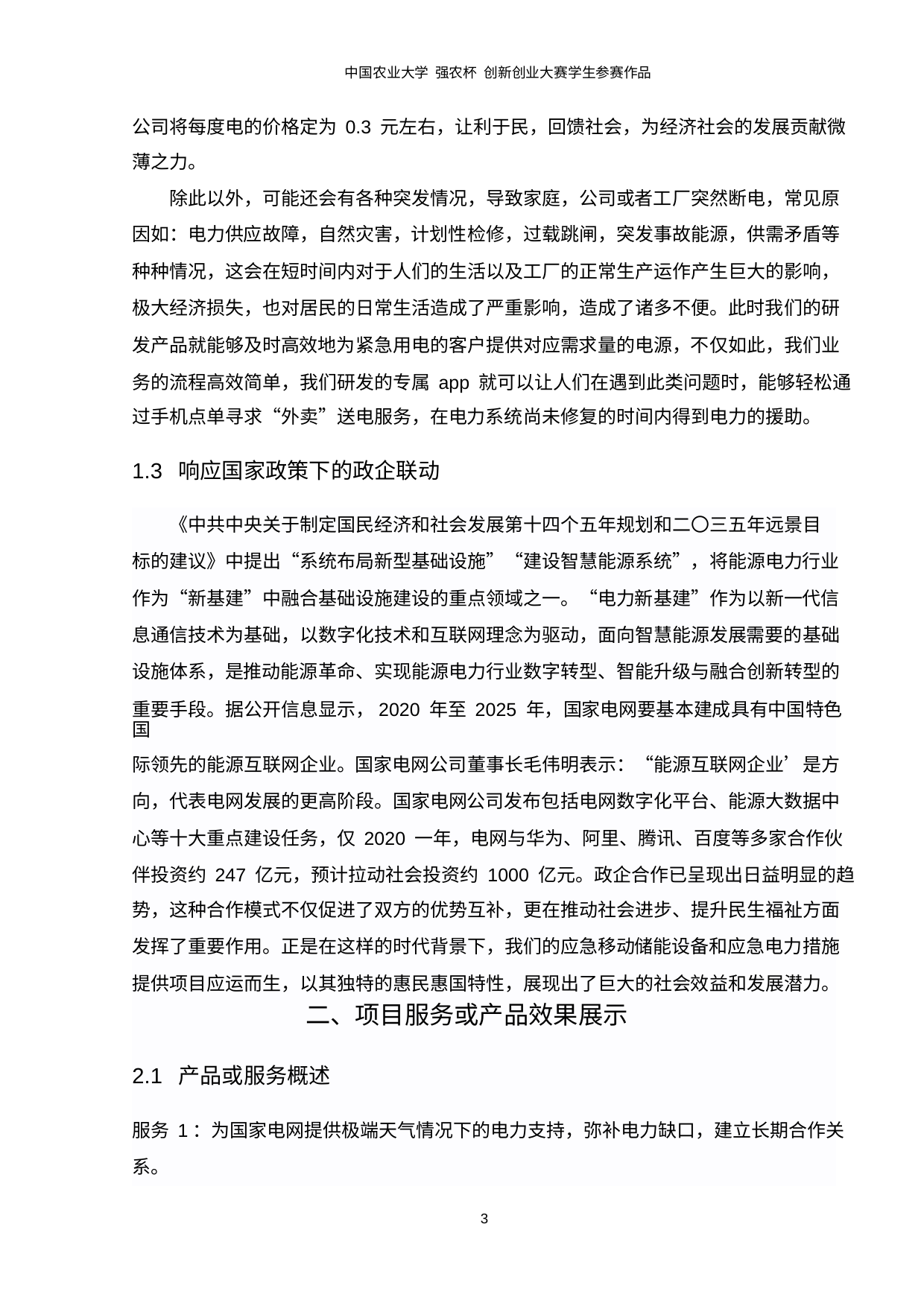

中国农业大学 强农杯 创新创业大赛学生参赛作品
公司将每度电的价格定为 0.3 元左右，让利于民，回馈社会，为经济社会的发展贡献微
薄之力。
除此以外，可能还会有各种突发情况，导致家庭，公司或者工厂突然断电，常见原
因如：电力供应故障，自然灾害，计划性检修，过载跳闸，突发事故能源，供需矛盾等
种种情况，这会在短时间内对于人们的生活以及工厂的正常生产运作产生巨大的影响，
极大经济损失，也对居民的日常生活造成了严重影响，造成了诸多不便。此时我们的研
发产品就能够及时高效地为紧急用电的客户提供对应需求量的电源，不仅如此，我们业
务的流程高效简单，我们研发的专属 app 就可以让人们在遇到此类问题时，能够轻松通
过手机点单寻求“外卖”送电服务，在电力系统尚未修复的时间内得到电力的援助。
1.3 响应国家政策下的政企联动

《中共中央关于制定国民经济和社会发展第十四个五年规划和二〇三五年远景目
标的建议》中提出“系统布局新型基础设施”“建设智慧能源系统”，将能源电力行业
作为“新基建”中融合基础设施建设的重点领域之一。“电力新基建”作为以新一代信
息通信技术为基础，以数字化技术和互联网理念为驱动，面向智慧能源发展需要的基础
设施体系，是推动能源革命、实现能源电力行业数字转型、智能升级与融合创新转型的
重要手段。据公开信息显示，2020 年至 2025 年，国家电网要基本建成具有中国特色国
际领先的能源互联网企业。国家电网公司董事长毛伟明表示：“能源互联网企业’是方
向，代表电网发展的更高阶段。国家电网公司发布包括电网数字化平台、能源大数据中
心等十大重点建设任务，仅 2020 一年，电网与华为、阿里、腾讯、百度等多家合作伙
伴投资约 247 亿元，预计拉动社会投资约 1000 亿元。政企合作已呈现出日益明显的趋
势，这种合作模式不仅促进了双方的优势互补，更在推动社会进步、提升民生福祉方面
发挥了重要作用。正是在这样的时代背景下，我们的应急移动储能设备和应急电力措施
提供项目应运而生，以其独特的惠民惠国特性，展现出了巨大的社会效益和发展潜力。
二、项目服务或产品效果展示
2.1 产品或服务概述
服务 1：为国家电网提供极端天气情况下的电力支持，弥补电力缺口，建立长期合作关
系。
3